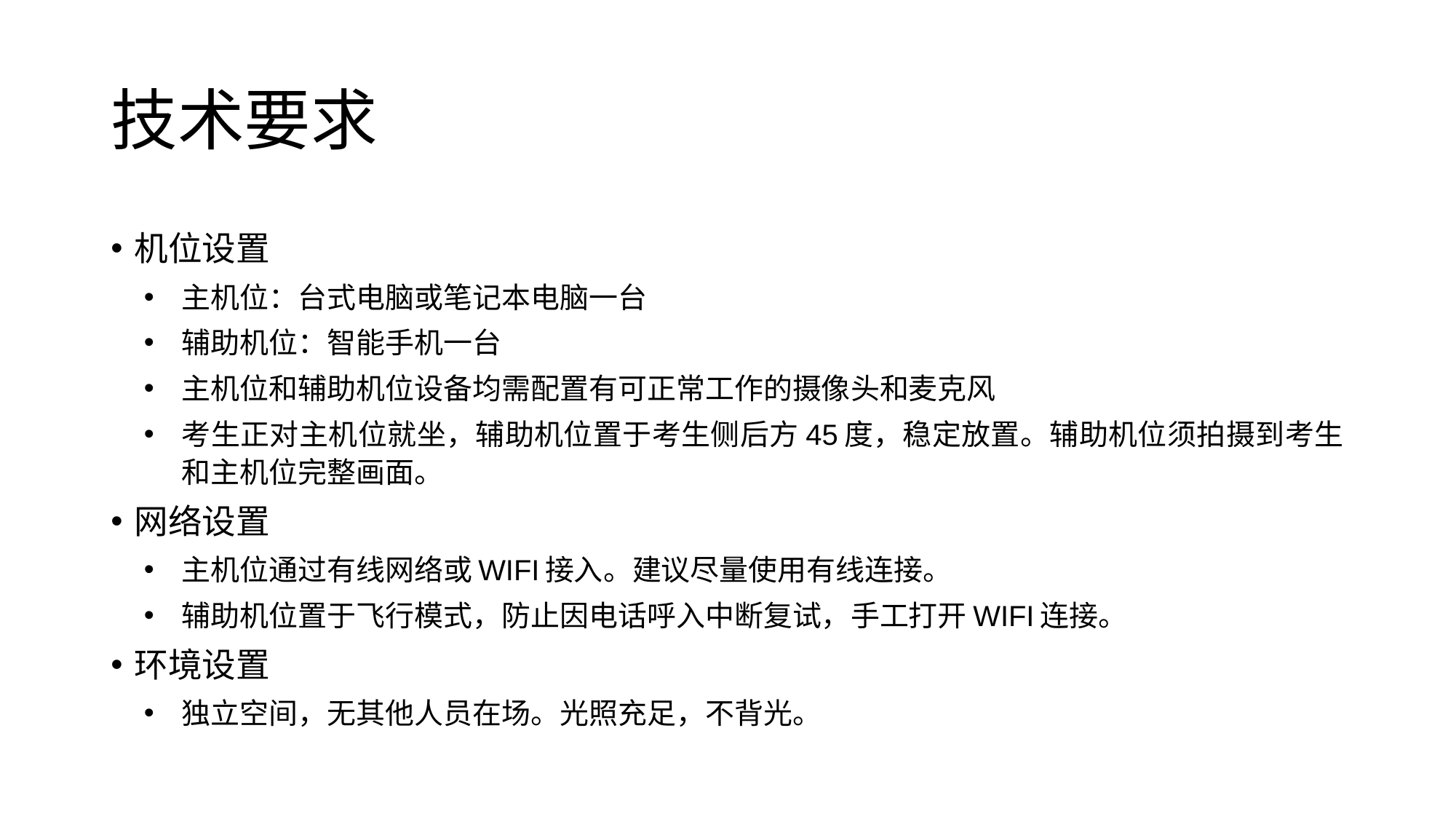

# 技术要求
机位设置
主机位：台式电脑或笔记本电脑一台
辅助机位：智能手机一台
主机位和辅助机位设备均需配置有可正常工作的摄像头和麦克风
考生正对主机位就坐，辅助机位置于考生侧后方45度，稳定放置。辅助机位须拍摄到考生和主机位完整画面。
网络设置
主机位通过有线网络或WIFI接入。建议尽量使用有线连接。
辅助机位置于飞行模式，防止因电话呼入中断复试，手工打开WIFI连接。
环境设置
独立空间，无其他人员在场。光照充足，不背光。